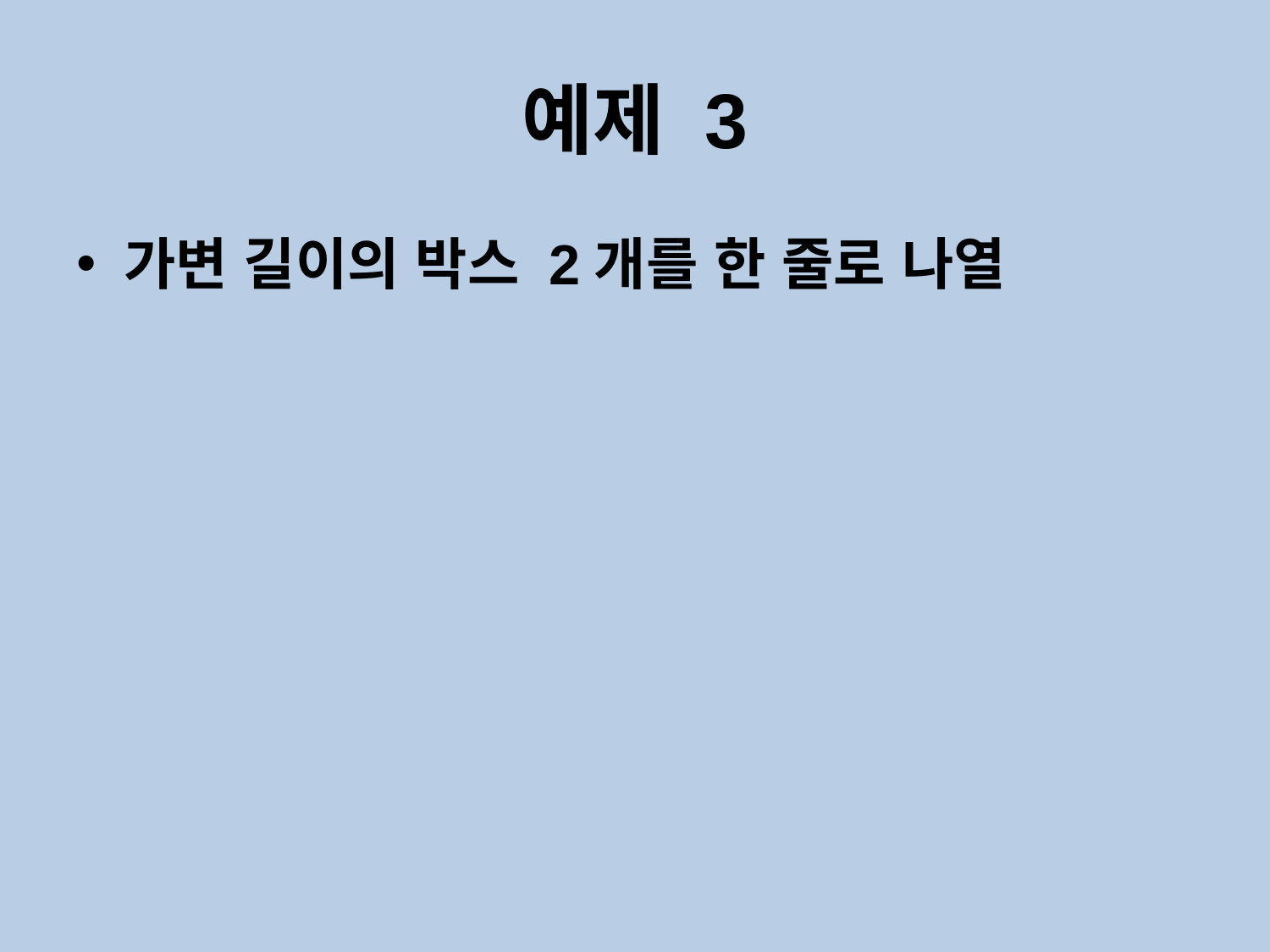

# 예제 3
가변 길이의 박스 2개를 한 줄로 나열